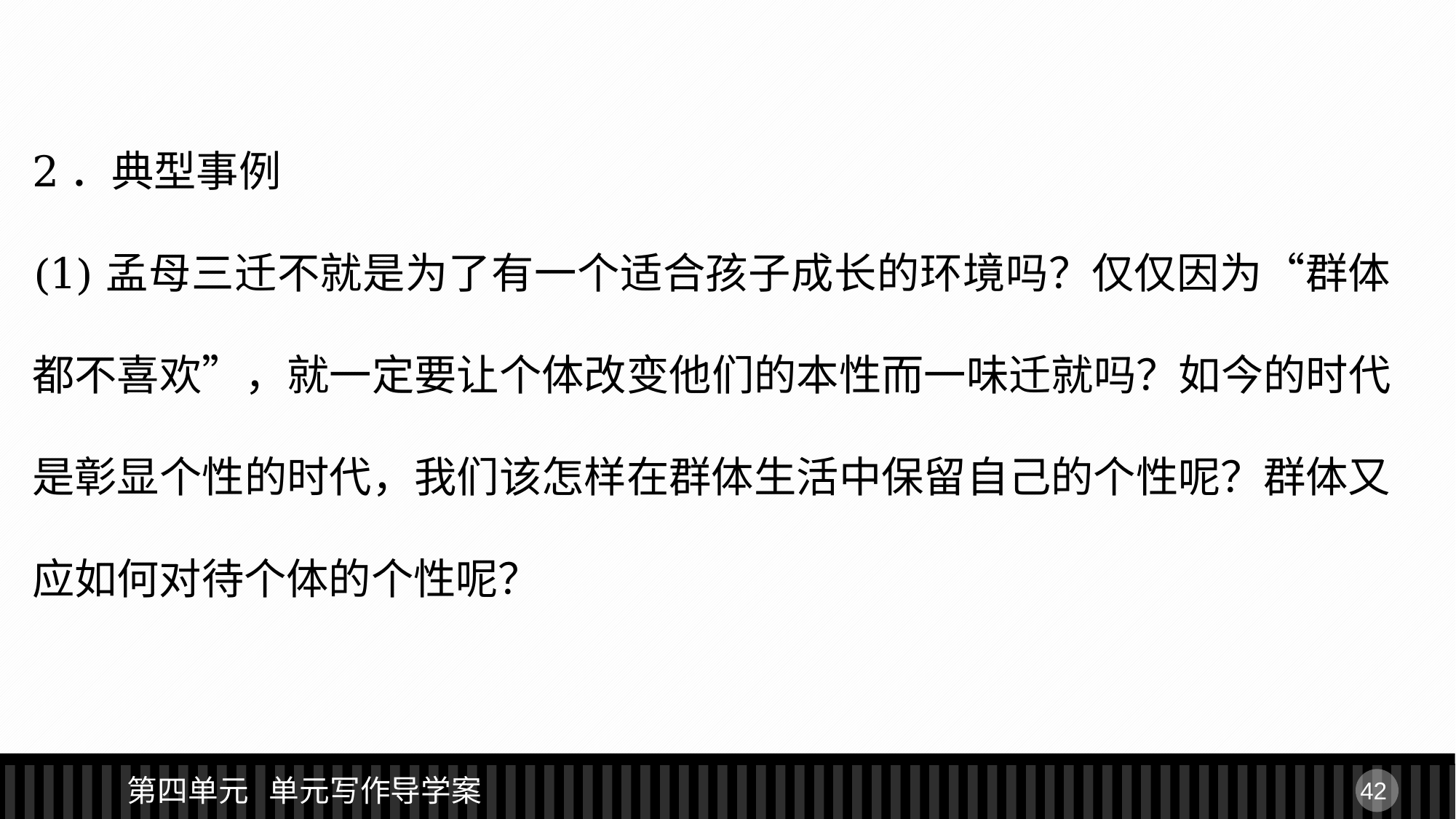

2．典型事例
(1)孟母三迁不就是为了有一个适合孩子成长的环境吗？仅仅因为“群体都不喜欢”，就一定要让个体改变他们的本性而一味迁就吗？如今的时代是彰显个性的时代，我们该怎样在群体生活中保留自己的个性呢？群体又应如何对待个体的个性呢？